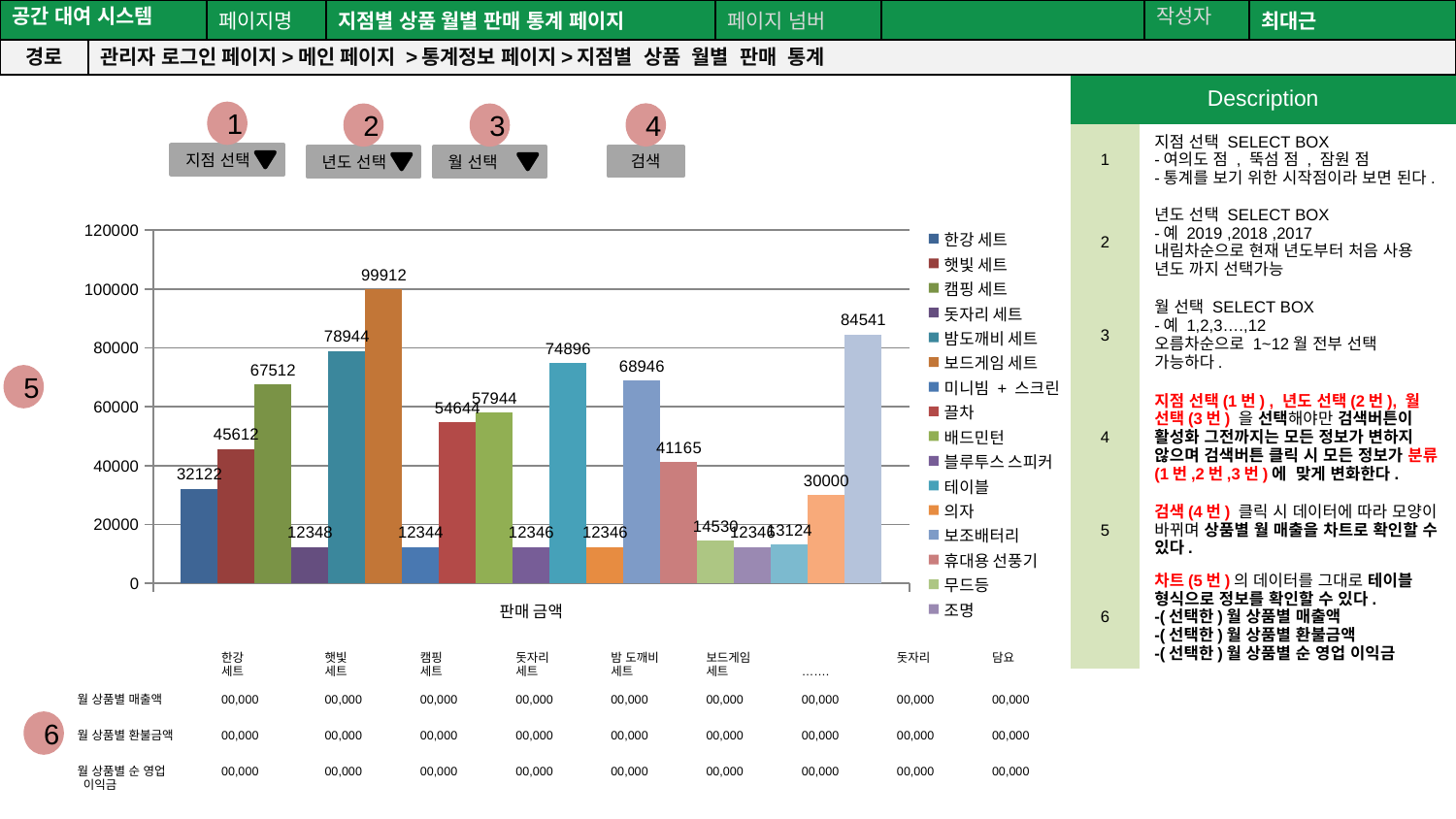

공간(오피스) 대여 시스템
| 공간 대여 시스템 |  | 페이지명 | 지점별 상품 월별 판매 통계 페이지 | 페이지 넘버 |  | 작성자 | 최대근 |
| --- | --- | --- | --- | --- | --- | --- | --- |
| 경로 | 관리자 로그인 페이지>메인 페이지 >통계정보 페이지>지점별 상품 월별 판매 통계 |  |  |  |  |  |  |
| Description |  |
| --- | --- |
| 1 | 지점 선택 SELECT BOX -여의도 점 , 뚝섬 점 , 잠원 점 -통계를 보기 위한 시작점이라 보면 된다. |
| 2 | 년도 선택 SELECT BOX -예 2019 ,2018 ,2017 내림차순으로 현재 년도부터 처음 사용 년도 까지 선택가능 |
| 3 | 월 선택 SELECT BOX -예 1,2,3….,12 오름차순으로 1~12월 전부 선택 가능하다. |
| 4 | 지점 선택(1번) , 년도 선택(2번), 월 선택(3번) 을 선택해야만 검색버튼이 활성화 그전까지는 모든 정보가 변하지 않으며 검색버튼 클릭 시 모든 정보가 분류(1번,2번,3번)에 맞게 변화한다. |
| 5 | 검색(4번) 클릭 시 데이터에 따라 모양이 바뀌며 상품별 월 매출을 차트로 확인할 수 있다. |
| 6 | 차트(5번)의 데이터를 그대로 테이블 형식으로 정보를 확인할 수 있다. -(선택한)월 상품별 매출액 -(선택한)월 상품별 환불금액 -(선택한)월 상품별 순 영업 이익금 |
1
지점 선택

4
검색
2
년도 선택

3
월 선택

### Chart

| Category | 한강 세트 | 햇빛 세트 | 캠핑 세트 | 돗자리 세트 | 밤도깨비 세트 | 보드게임 세트 | 미니빔 + 스크린 | 끌차 | 배드민턴 | 블루투스 스피커 | 테이블 | 의자 | 보조배터리 | 휴대용 선풍기 | 무드등 | 조명 | 엠보싱 매트 | 돗자리 | 담요 |
|---|---|---|---|---|---|---|---|---|---|---|---|---|---|---|---|---|---|---|---|
| 판매 금액 | 32122.0 | 45612.0 | 67512.0 | 12348.0 | 78944.0 | 99912.0 | 12344.0 | 54644.0 | 57944.0 | 12346.0 | 74896.0 | 12346.0 | 68946.0 | 41165.0 | 14530.0 | 12346.0 | 13124.0 | 30000.0 | 84541.0 |
5
|  | 한강 세트 | 햇빛 세트 | 캠핑 세트 | 돗자리 세트 | 밤 도깨비 세트 | 보드게임 세트 | ……. | 돗자리 | 담요 |
| --- | --- | --- | --- | --- | --- | --- | --- | --- | --- |
| 월 상품별 매출액 | 00,000 | 00,000 | 00,000 | 00,000 | 00,000 | 00,000 | 00,000 | 00,000 | 00,000 |
| 월 상품별 환불금액 | 00,000 | 00,000 | 00,000 | 00,000 | 00,000 | 00,000 | 00,000 | 00,000 | 00,000 |
| 월 상품별 순 영업 이익금 | 00,000 | 00,000 | 00,000 | 00,000 | 00,000 | 00,000 | 00,000 | 00,000 | 00,000 |
6